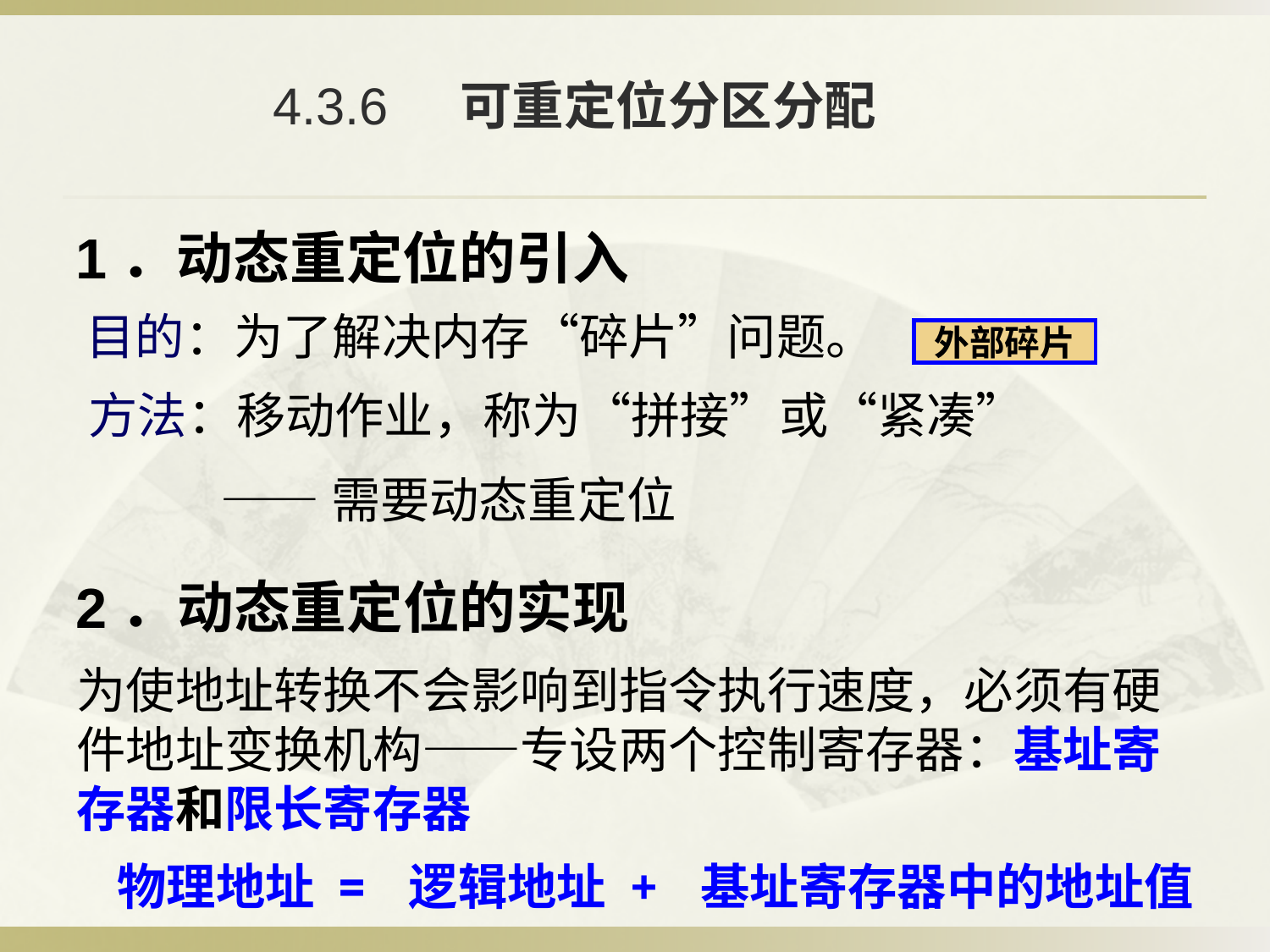

# 4.3.6  可重定位分区分配
1．动态重定位的引入
目的：为了解决内存“碎片”问题。
外部碎片
方法：移动作业，称为“拼接”或“紧凑”
            ——需要动态重定位
2．动态重定位的实现
为使地址转换不会影响到指令执行速度，必须有硬件地址变换机构——专设两个控制寄存器：基址寄存器和限长寄存器
物理地址 = 逻辑地址 + 基址寄存器中的地址值